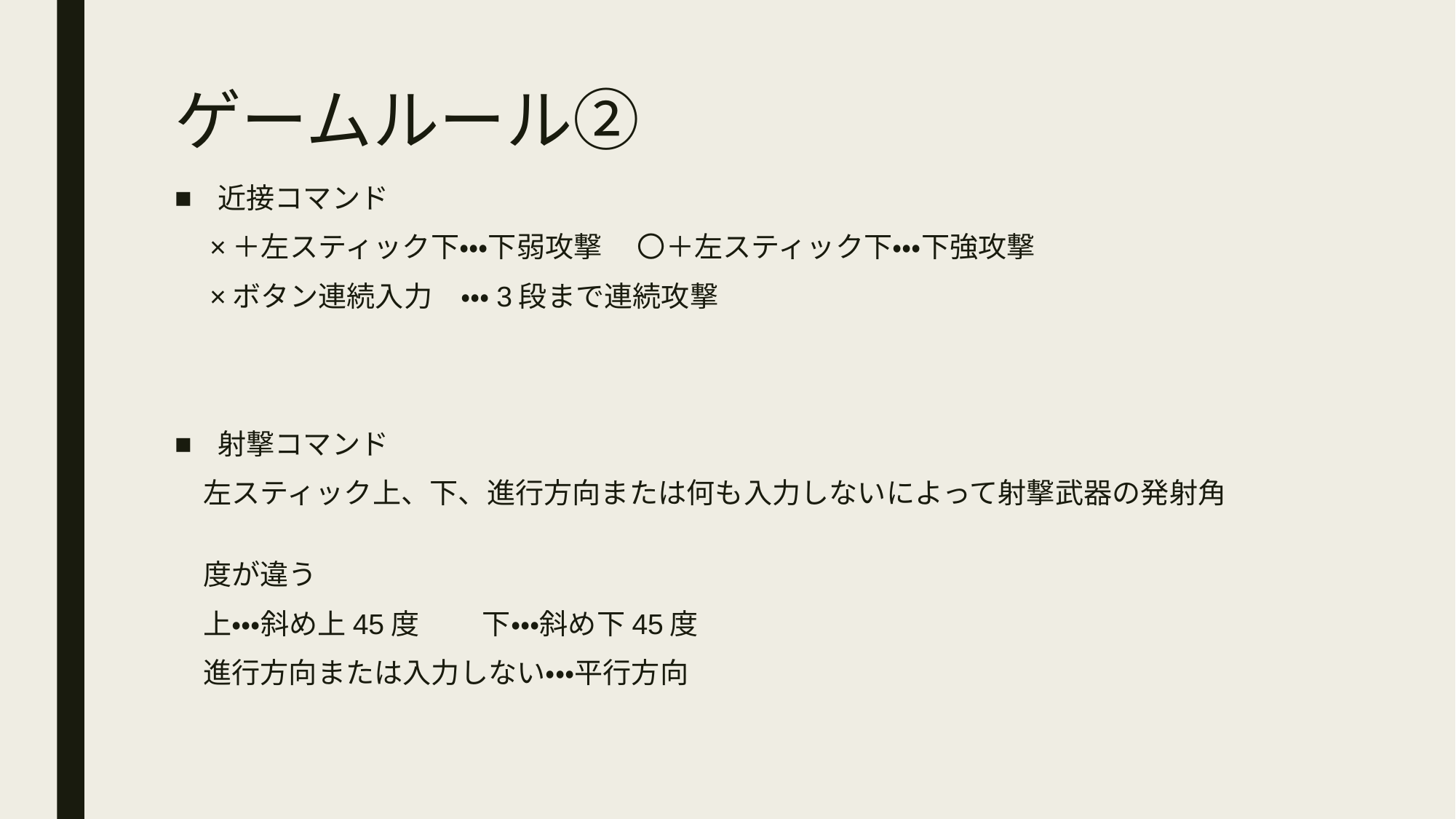

# ゲームルール②
近接コマンド
　×＋左スティック下・・・下弱攻撃　 〇＋左スティック下・・・下強攻撃
　×ボタン連続入力　・・・3段まで連続攻撃

射撃コマンド
　左スティック上、下、進行方向または何も入力しないによって射撃武器の発射角
　度が違う
　上・・・斜め上45度		下・・・斜め下45度
　進行方向または入力しない・・・平行方向